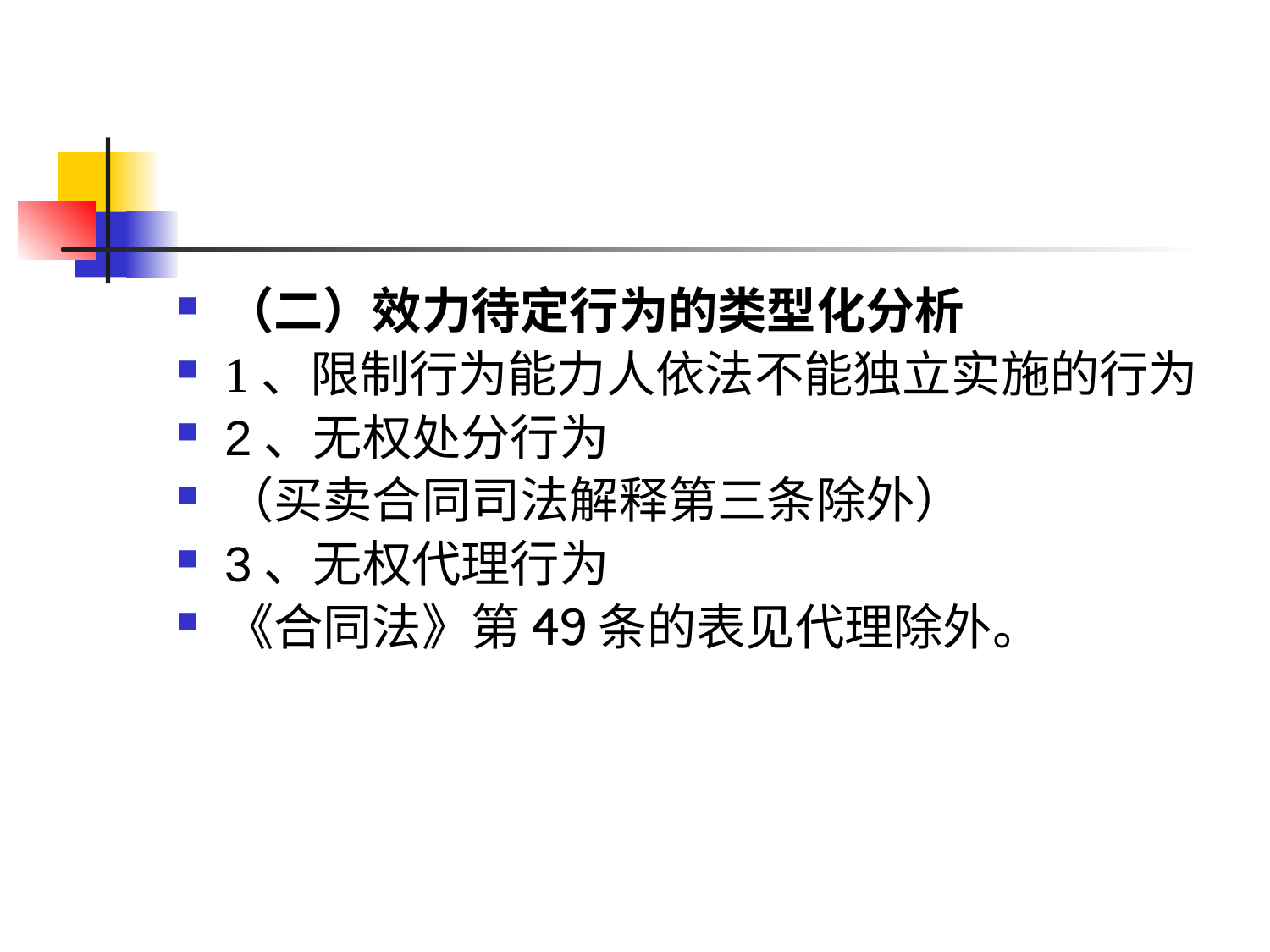

#
（二）效力待定行为的类型化分析
1、限制行为能力人依法不能独立实施的行为
2、无权处分行为
（买卖合同司法解释第三条除外）
3、无权代理行为
《合同法》第49条的表见代理除外。